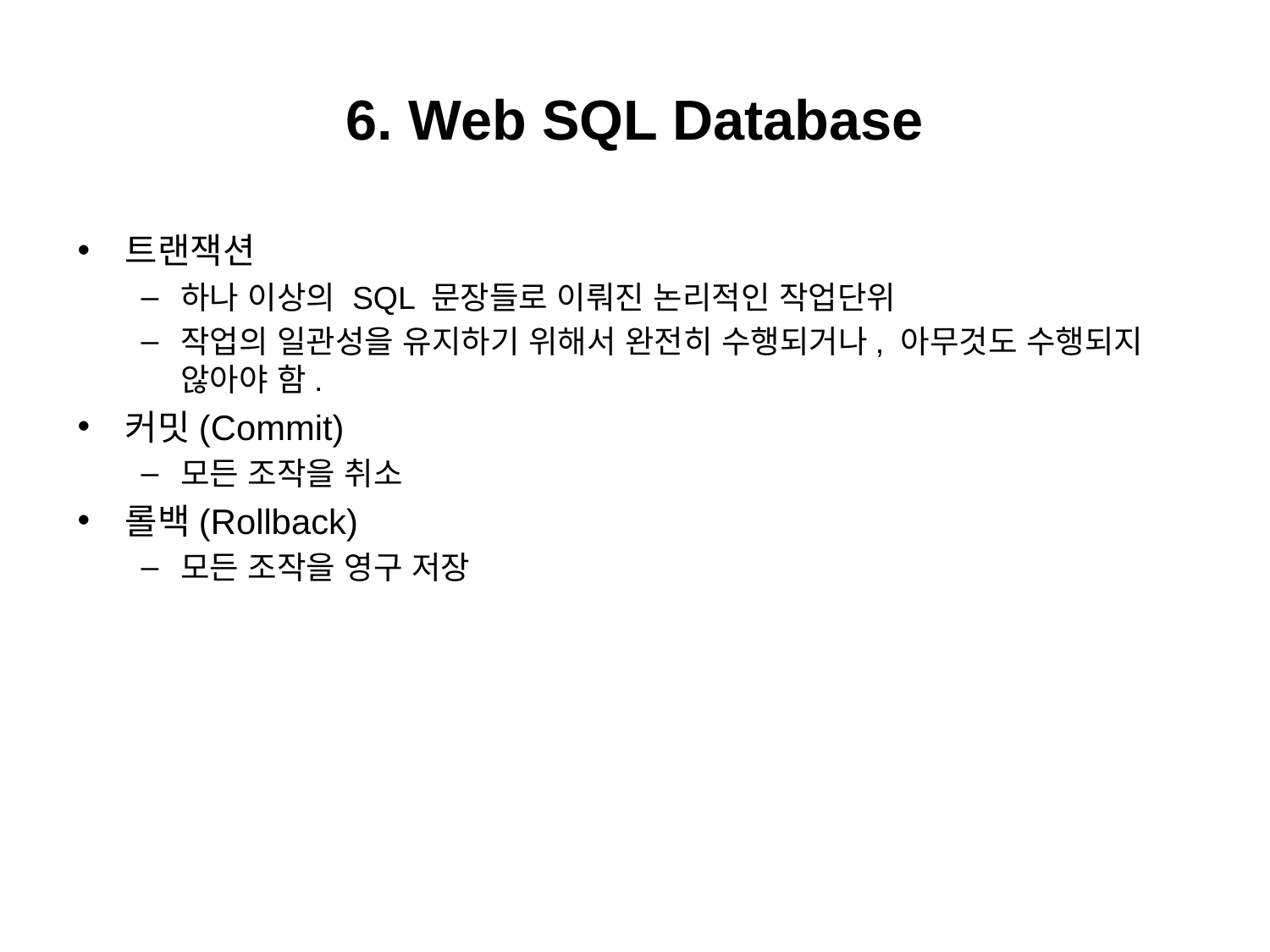

# 6. Web SQL Database
트랜잭션
하나 이상의 SQL 문장들로 이뤄진 논리적인 작업단위
작업의 일관성을 유지하기 위해서 완전히 수행되거나, 아무것도 수행되지 않아야 함.
커밋(Commit)
모든 조작을 취소
롤백(Rollback)
모든 조작을 영구 저장